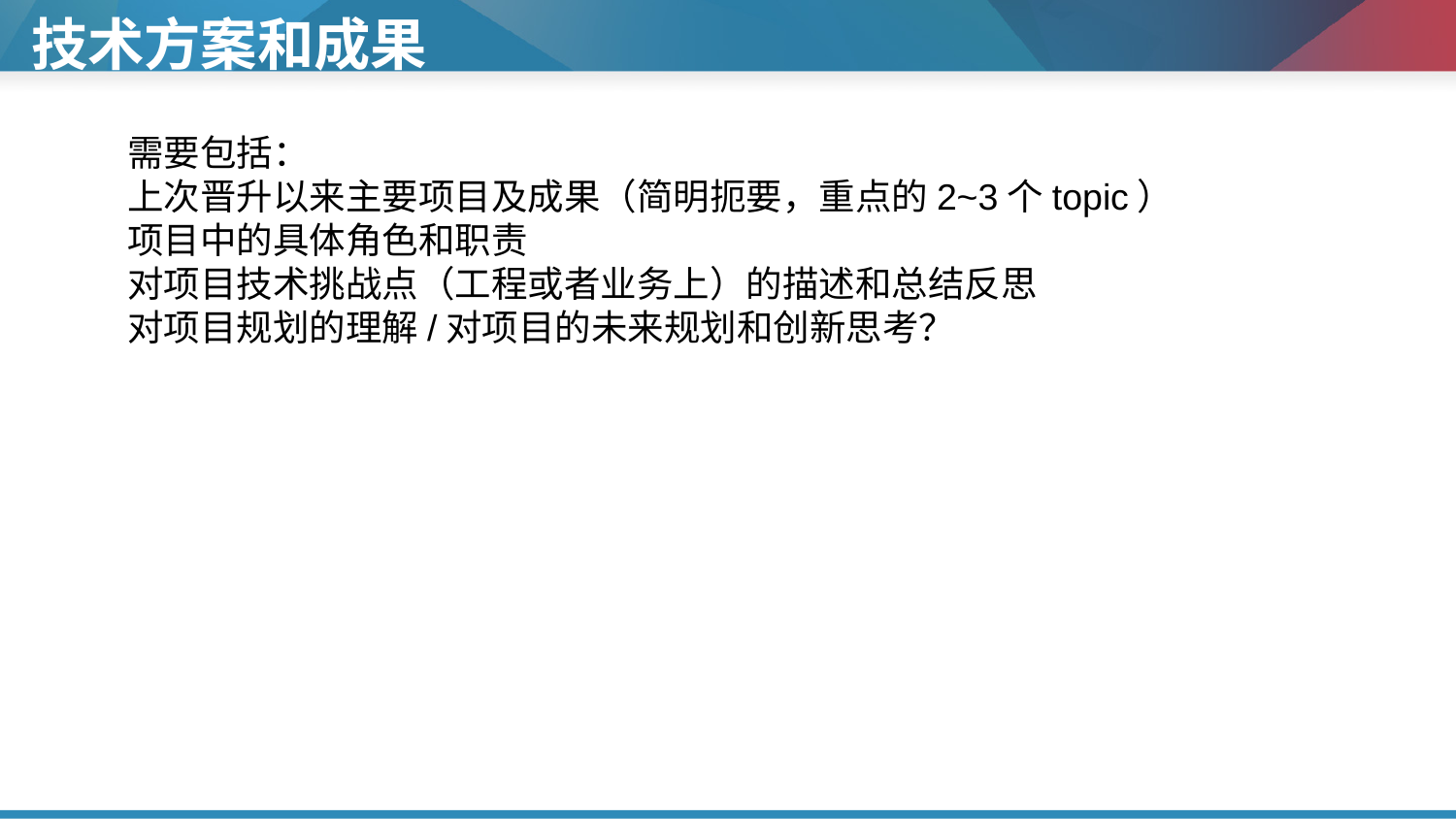

技术方案和成果
需要包括：
上次晋升以来主要项目及成果（简明扼要，重点的2~3个topic）
项目中的具体角色和职责
对项目技术挑战点（工程或者业务上）的描述和总结反思
对项目规划的理解/对项目的未来规划和创新思考？